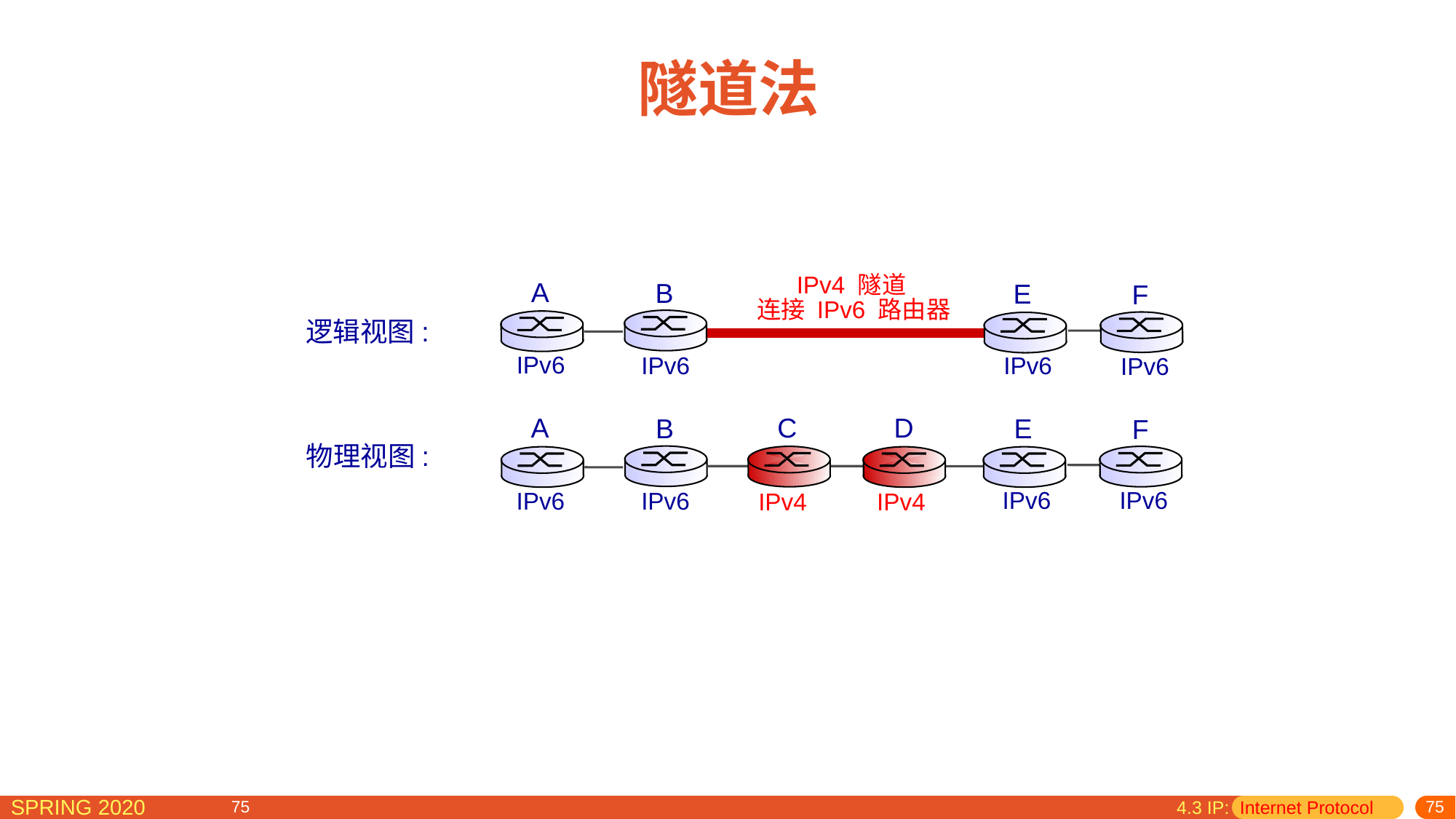

# 隧道法
IPv4 隧道
连接 IPv6 路由器
A
B

IPv6
IPv6
E
F

IPv6
IPv6
逻辑视图:

C
D
A
B

IPv6
IPv6
E
F

IPv6
IPv6
物理视图:

IPv4
IPv4
4.3 IP:  Internet Protocol